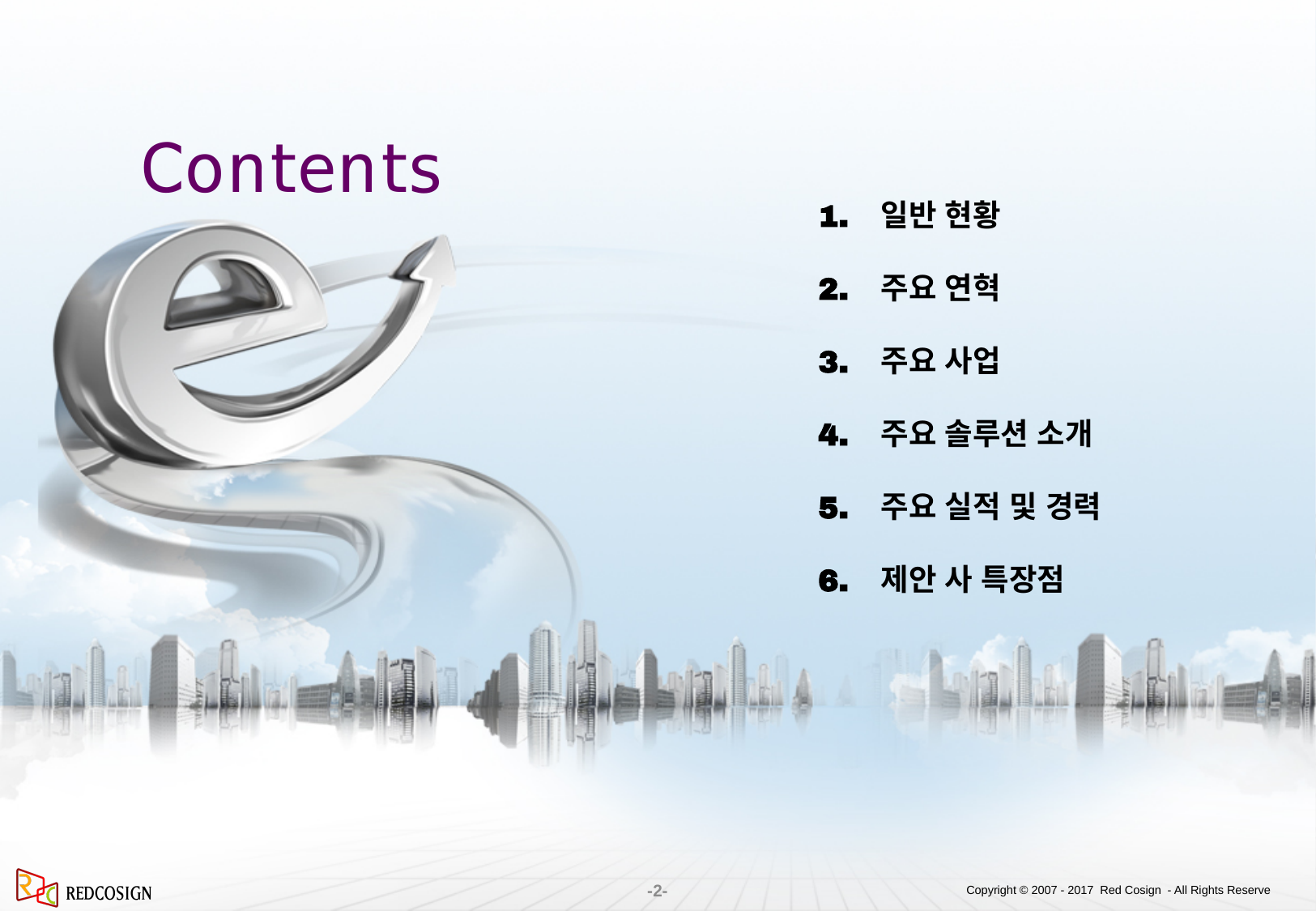

Contents
1.	일반 현황

2.	주요 연혁

3.	주요 사업

4.	주요 솔루션 소개

5.	주요 실적 및 경력

6.	제안 사 특장점